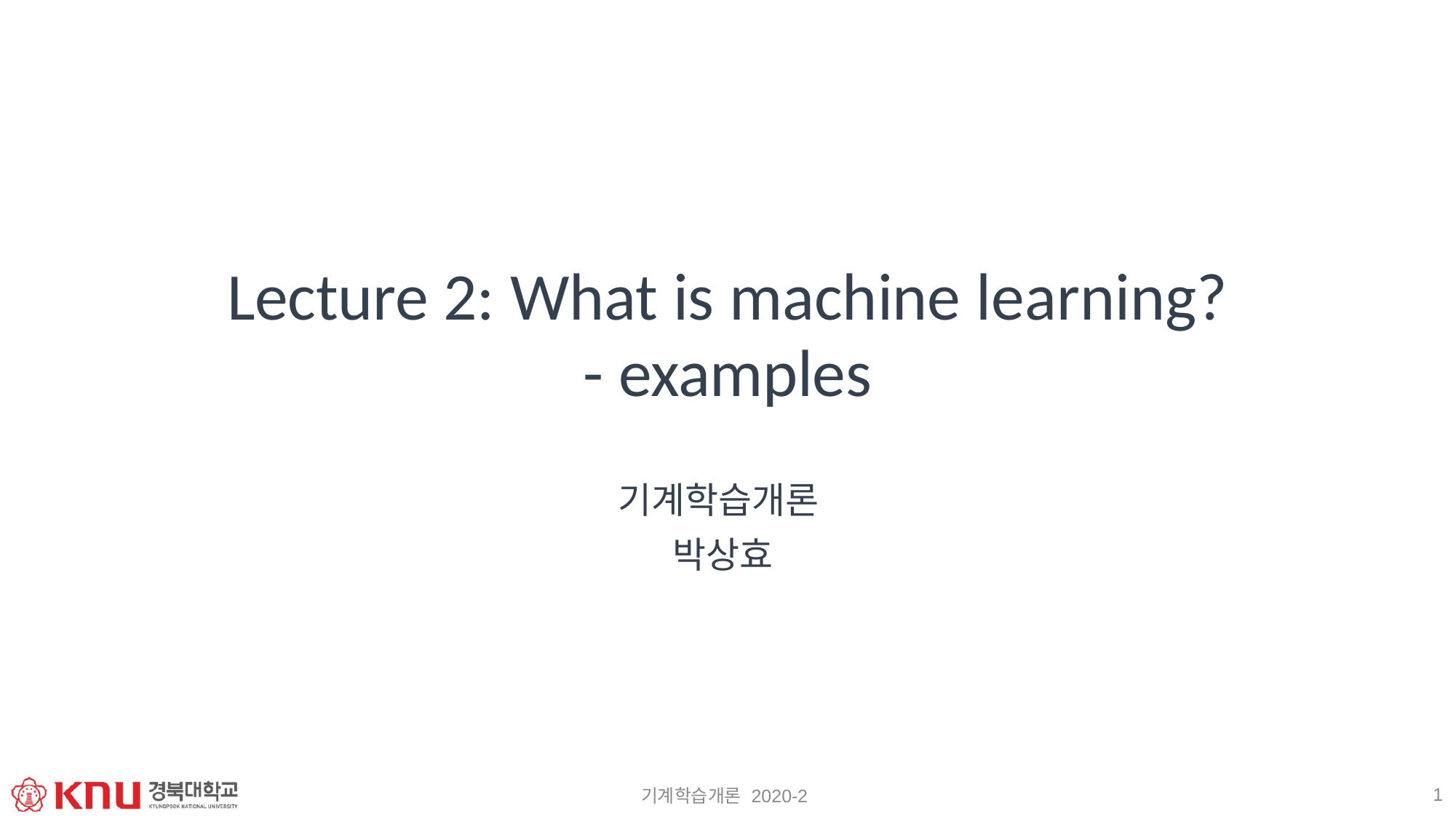

# Lecture 2: What is machine learning?
- examples
기계학습개론  박상효
1
기계학습개론 2020-2